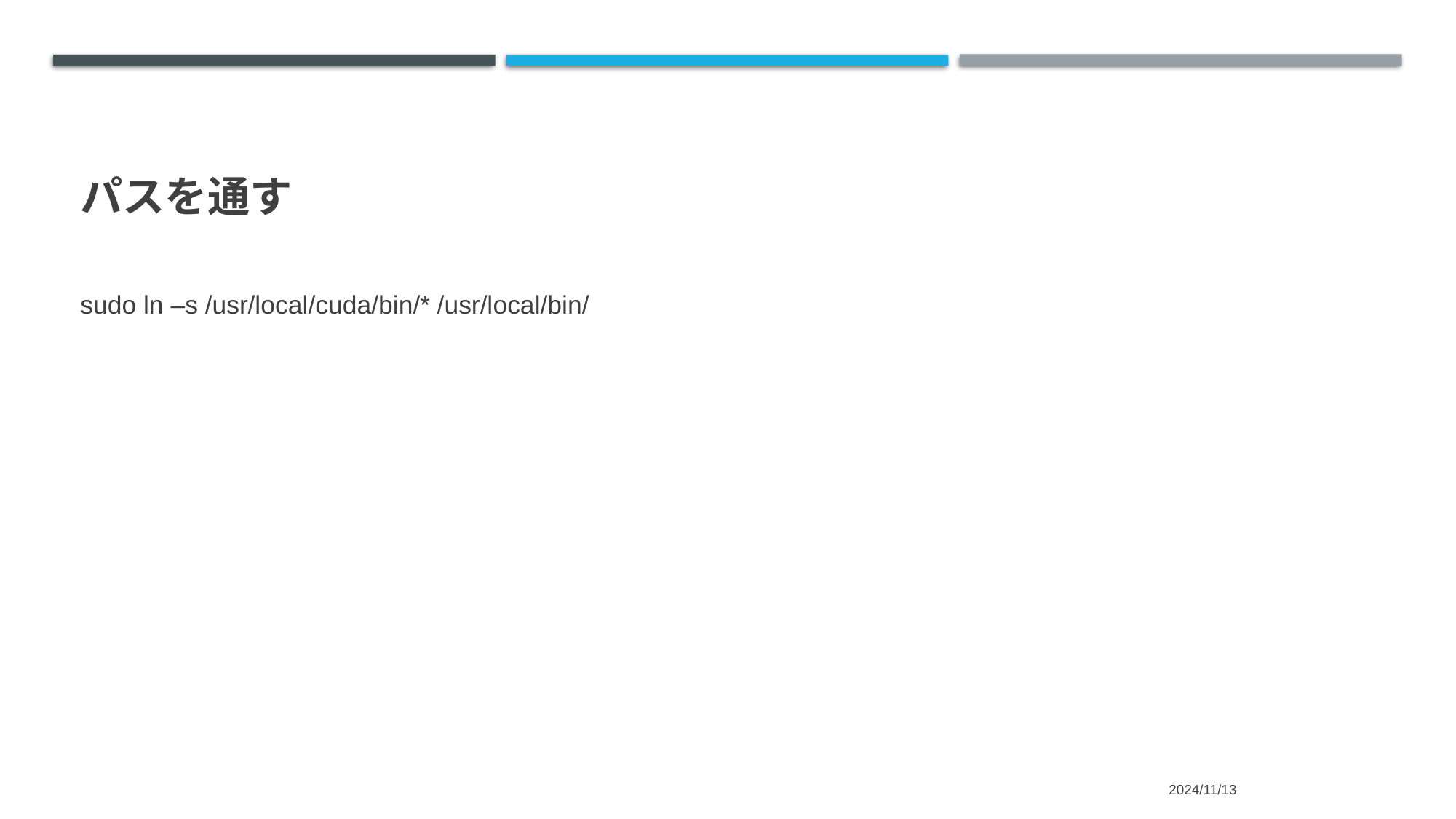

# パスを通す
sudo ln –s /usr/local/cuda/bin/* /usr/local/bin/
2024/11/13